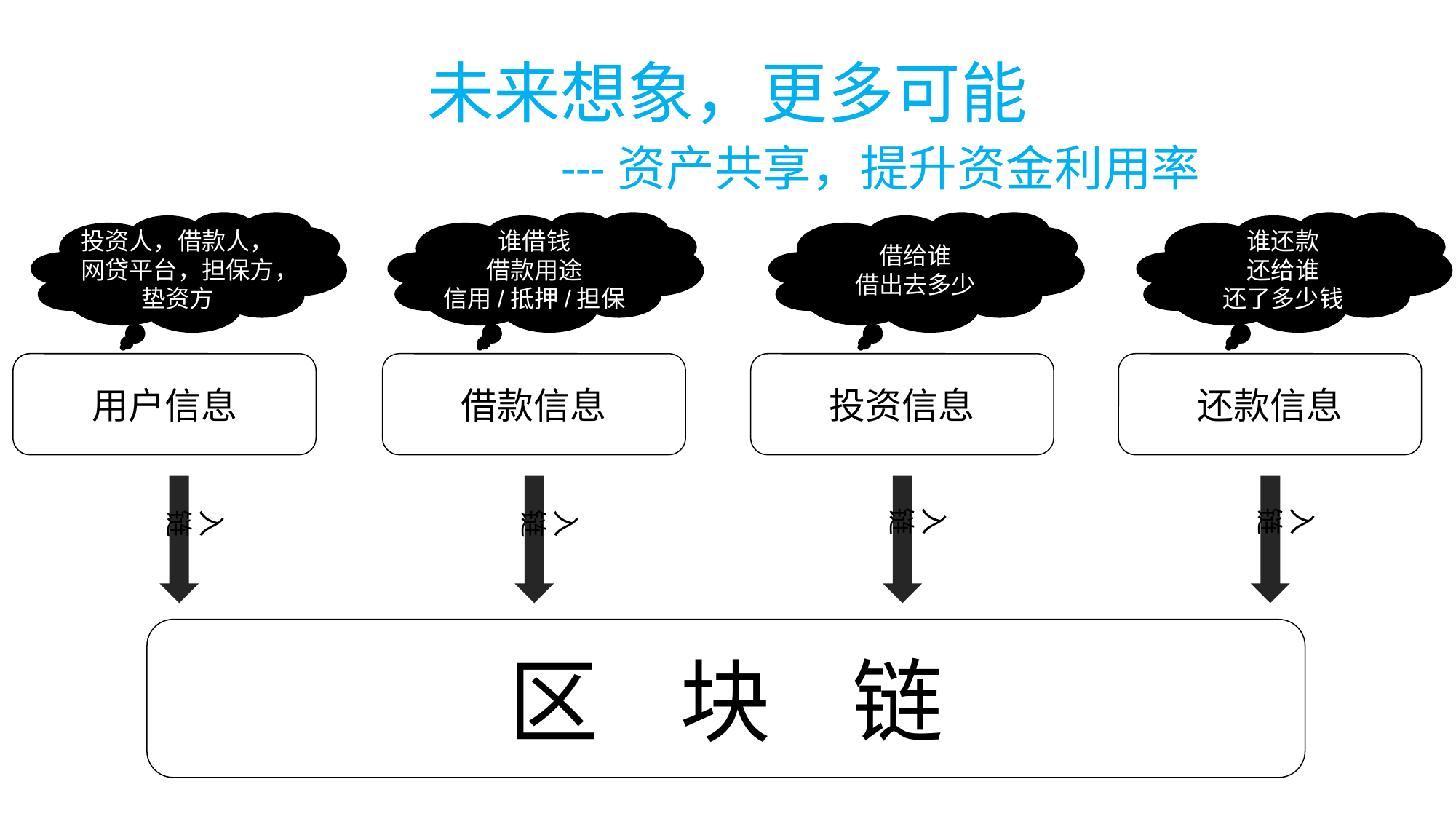

# 未来想象，更多可能
                            ---资产共享，提升资金利用率
投资人，借款人，网贷平台，担保方，垫资方
谁借钱
借款用途
信用/抵押/担保
借给谁
借出去多少
谁还款
还给谁
还了多少钱
用户信息
借款信息
投资信息
还款信息

入链
入链
入链
入链
区    块    链